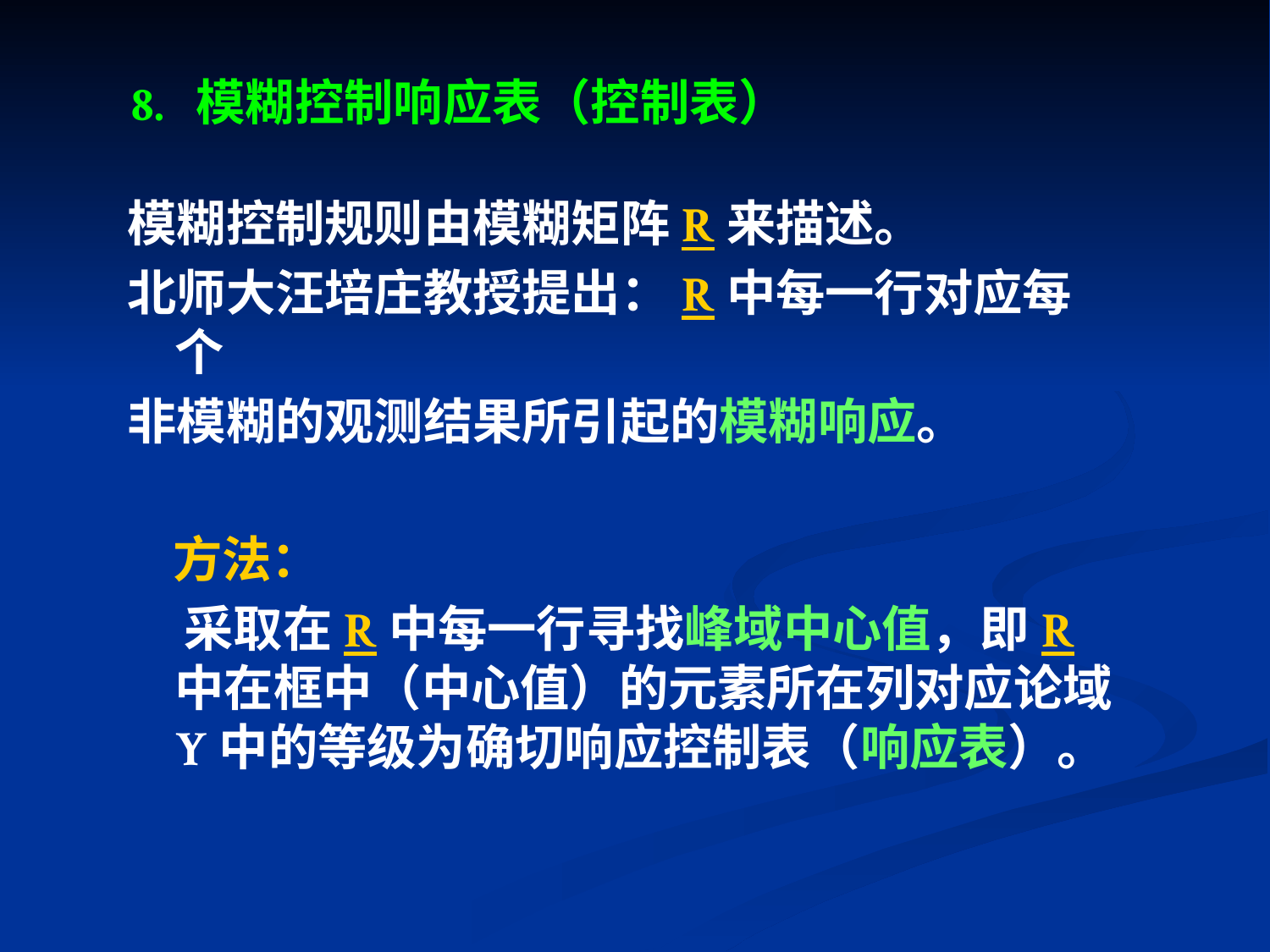

# 8.  模糊控制响应表（控制表）
模糊控制规则由模糊矩阵R来描述。
北师大汪培庄教授提出：R中每一行对应每个
非模糊的观测结果所引起的模糊响应。

   方法：
    采取在R中每一行寻找峰域中心值，即R中在框中（中心值）的元素所在列对应论域Y中的等级为确切响应控制表（响应表）。